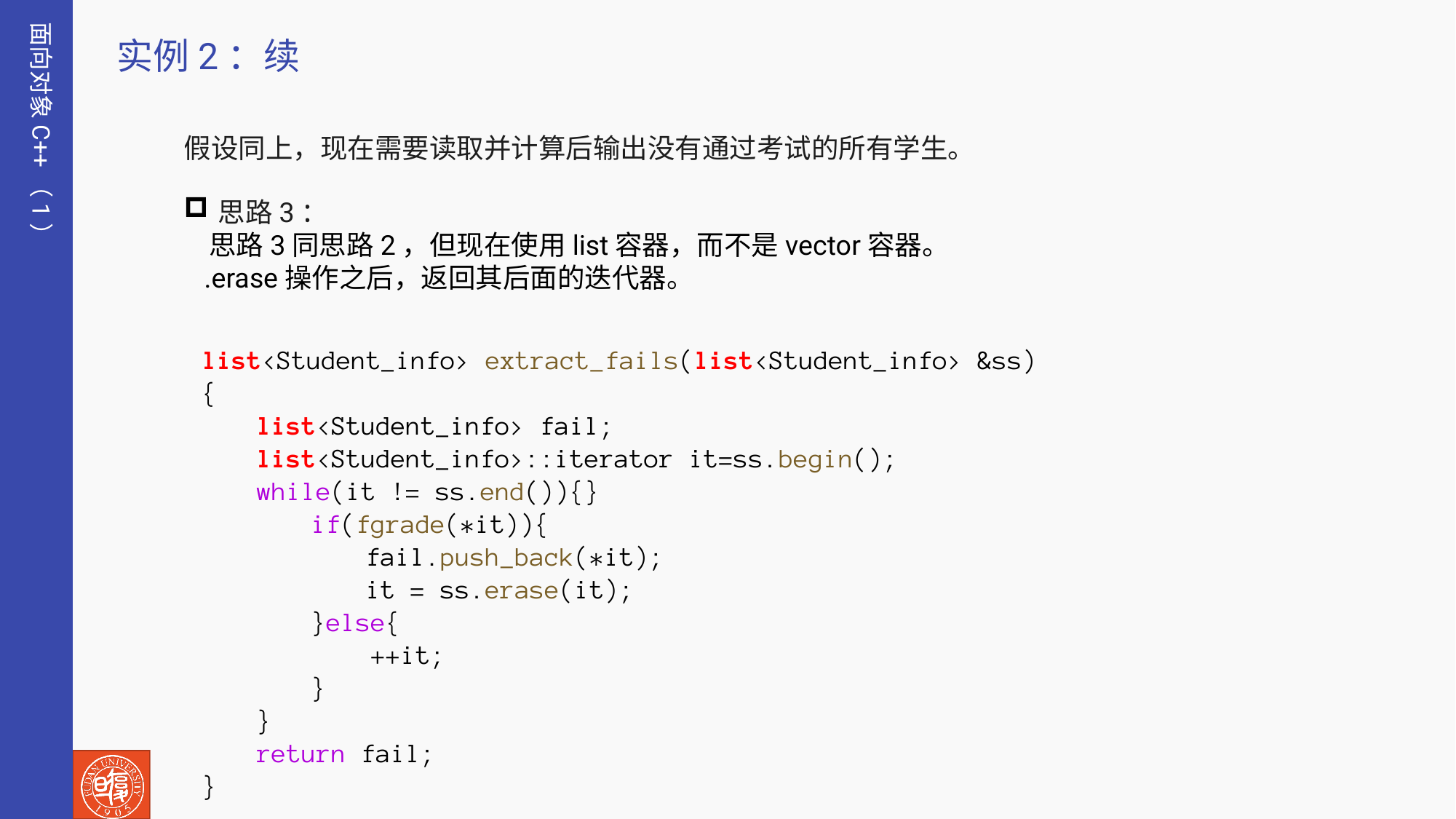

面向对象C++（1）
实例2：续
假设同上，现在需要读取并计算后输出没有通过考试的所有学生。

思路3：
   思路3同思路2，但现在使用list容器，而不是vector容器。
   .erase操作之后，返回其后面的迭代器。
list<Student_info> extract_fails(list<Student_info> &ss)
{
list<Student_info> fail;
list<Student_info>::iterator it=ss.begin();
while(it != ss.end()){}
if(fgrade(*it)){
fail.push_back(*it);
it = ss.erase(it);
}else{
    ++it;
}
}
return fail;
}